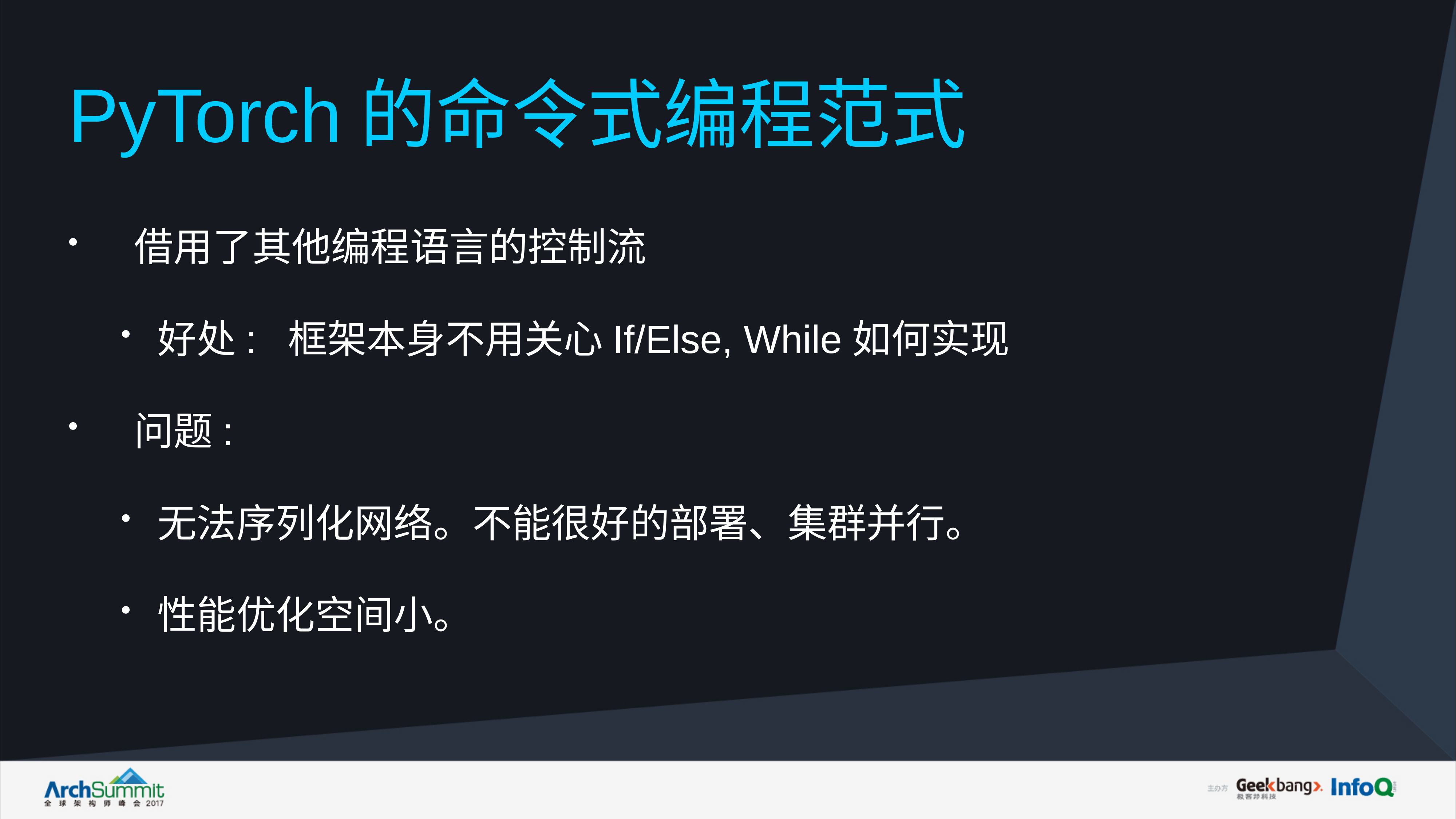

# PyTorch的命令式编程范式
借用了其他编程语言的控制流
好处:  框架本身不用关心If/Else, While如何实现
问题:
无法序列化网络。不能很好的部署、集群并行。
性能优化空间小。